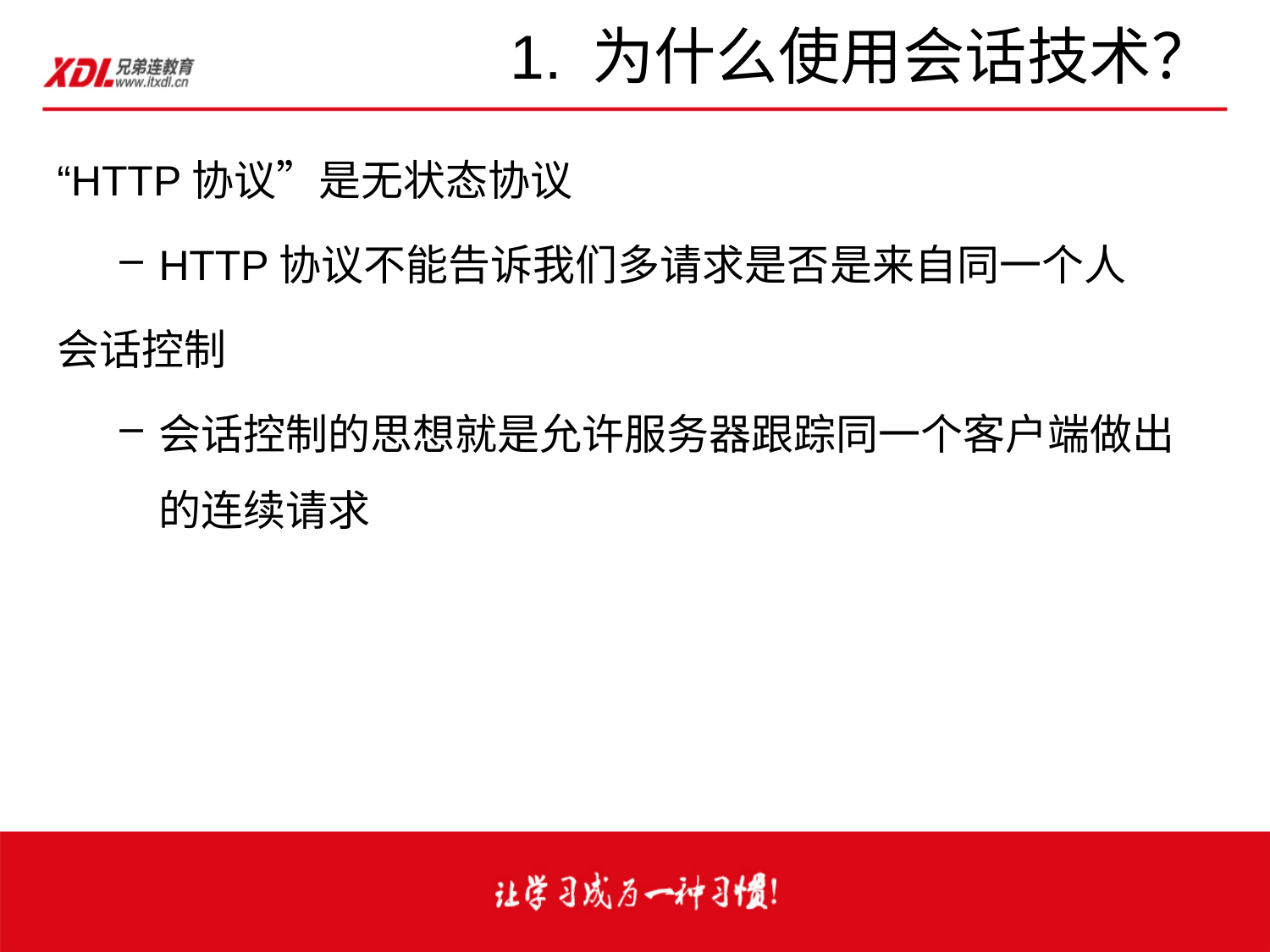

# 1. 为什么使用会话技术？
“HTTP协议”是无状态协议
HTTP协议不能告诉我们多请求是否是来自同一个人
会话控制
会话控制的思想就是允许服务器跟踪同一个客户端做出的连续请求